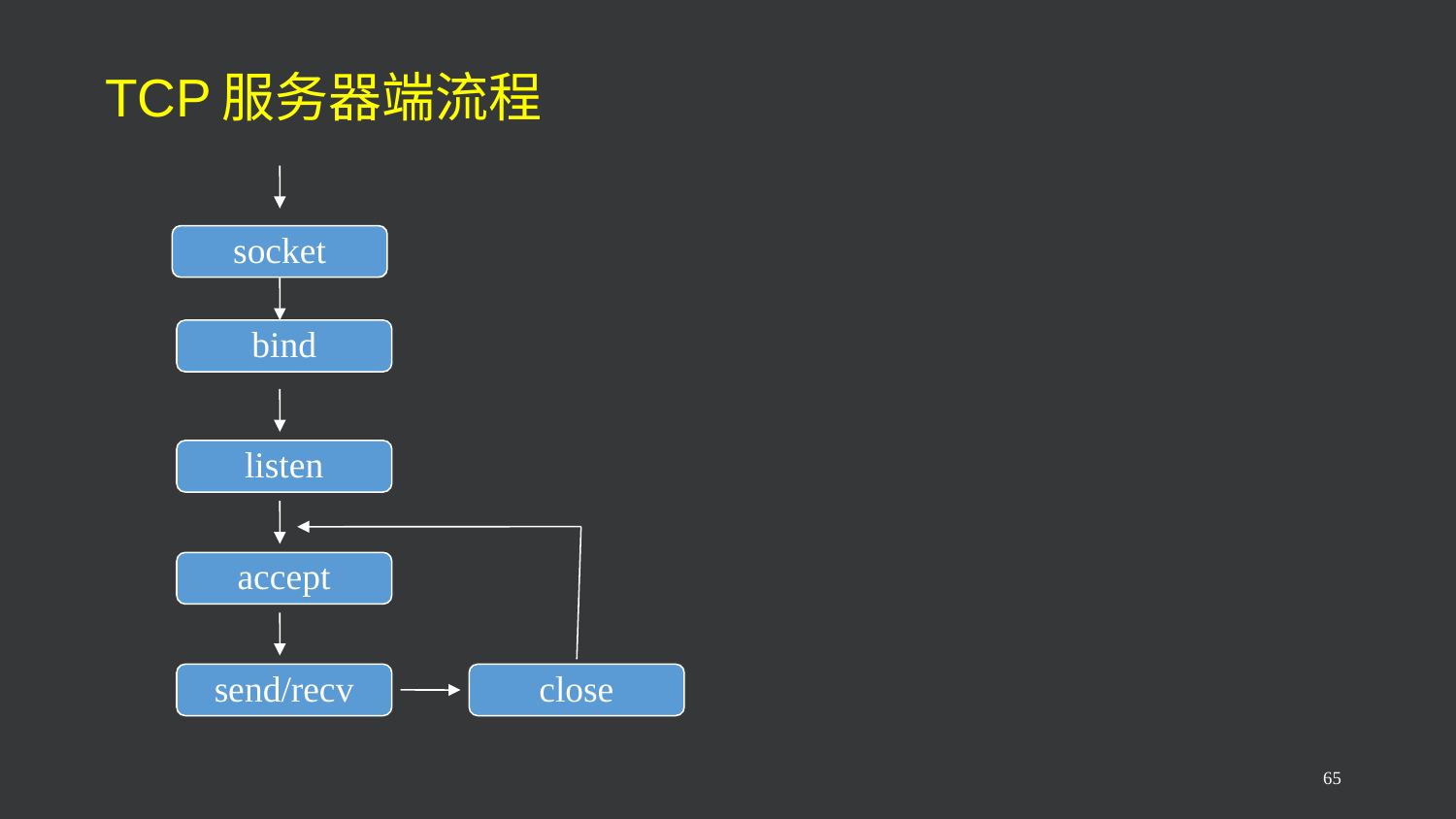

# TCP服务器端流程

socket

bind

listen

accept

send/recv
close

65